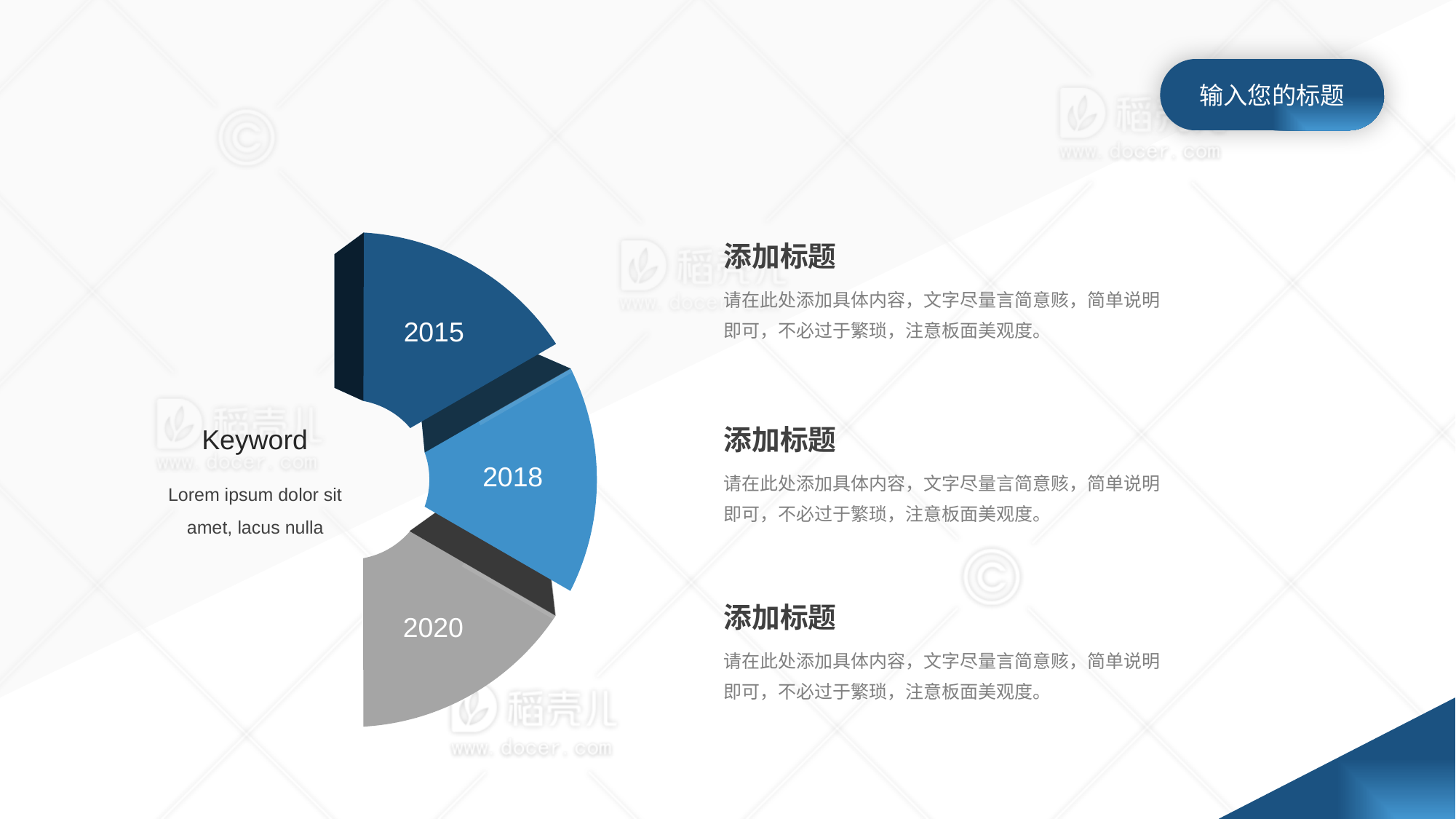

输入您的标题

添加标题
请在此处添加具体内容，文字尽量言简意赅，简单说明即可，不必过于繁琐，注意板面美观度。
2015
添加标题
Keyword
2018
请在此处添加具体内容，文字尽量言简意赅，简单说明即可，不必过于繁琐，注意板面美观度。
Lorem ipsum dolor sit amet, lacus nulla
添加标题
2020
请在此处添加具体内容，文字尽量言简意赅，简单说明即可，不必过于繁琐，注意板面美观度。